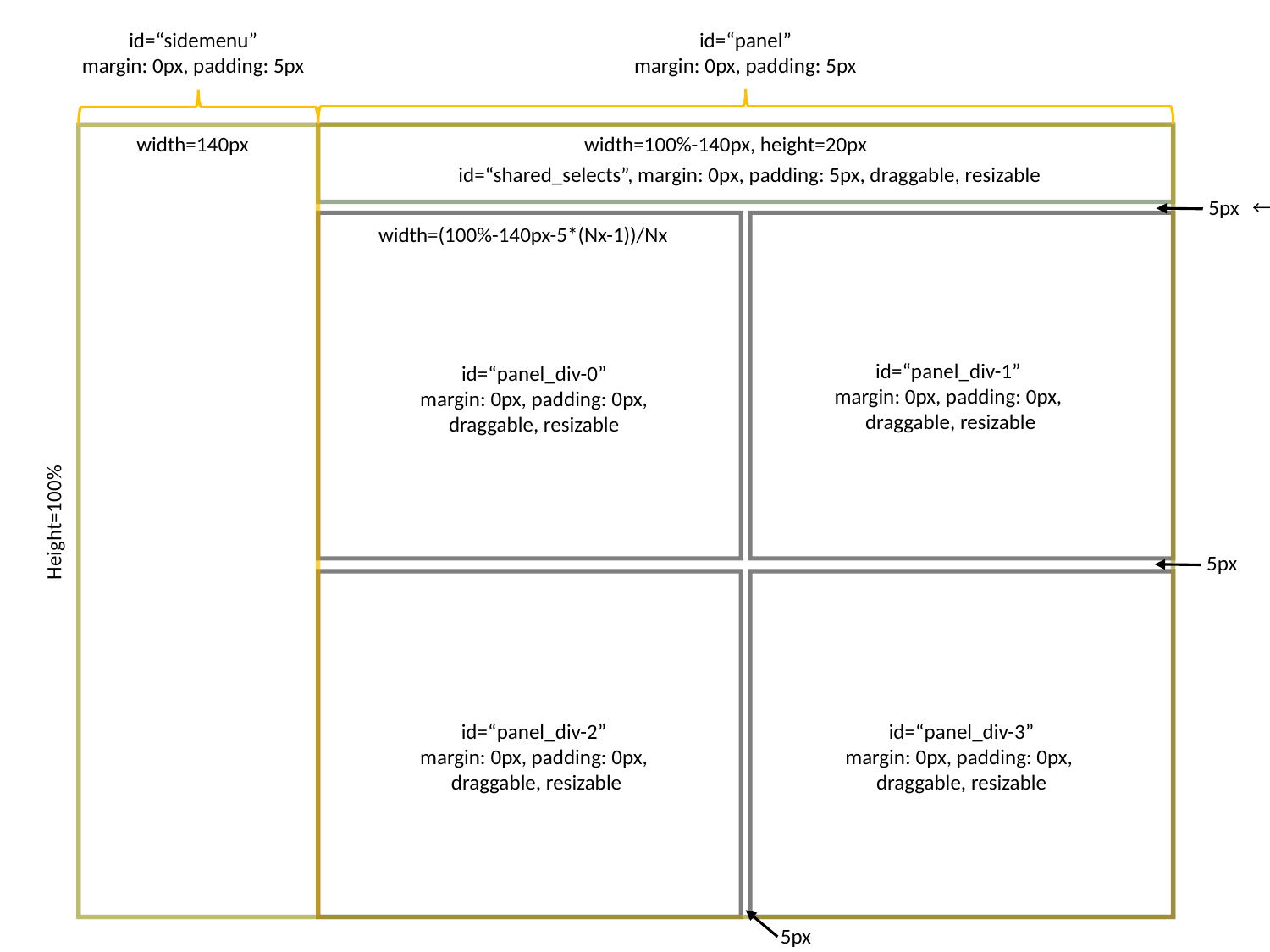

id=“panel”
margin: 0px, padding: 5px
id=“sidemenu”
margin: 0px, padding: 5px
width=140px

width=100%-140px, height=20px

id=“shared_selects”, margin: 0px, padding: 5px, draggable, resizable
5px
←下の要素のmarginで表現？

width=(100%-140px-5*(Nx-1))/Nx
id=“panel_div-1”
margin: 0px, padding: 0px,
 draggable, resizable
id=“panel_div-0”
margin: 0px, padding: 0px,
draggable, resizable
Height=100%
5px

id=“panel_div-2”
margin: 0px, padding: 0px,
 draggable, resizable
id=“panel_div-3”
margin: 0px, padding: 0px,
draggable, resizable
5px